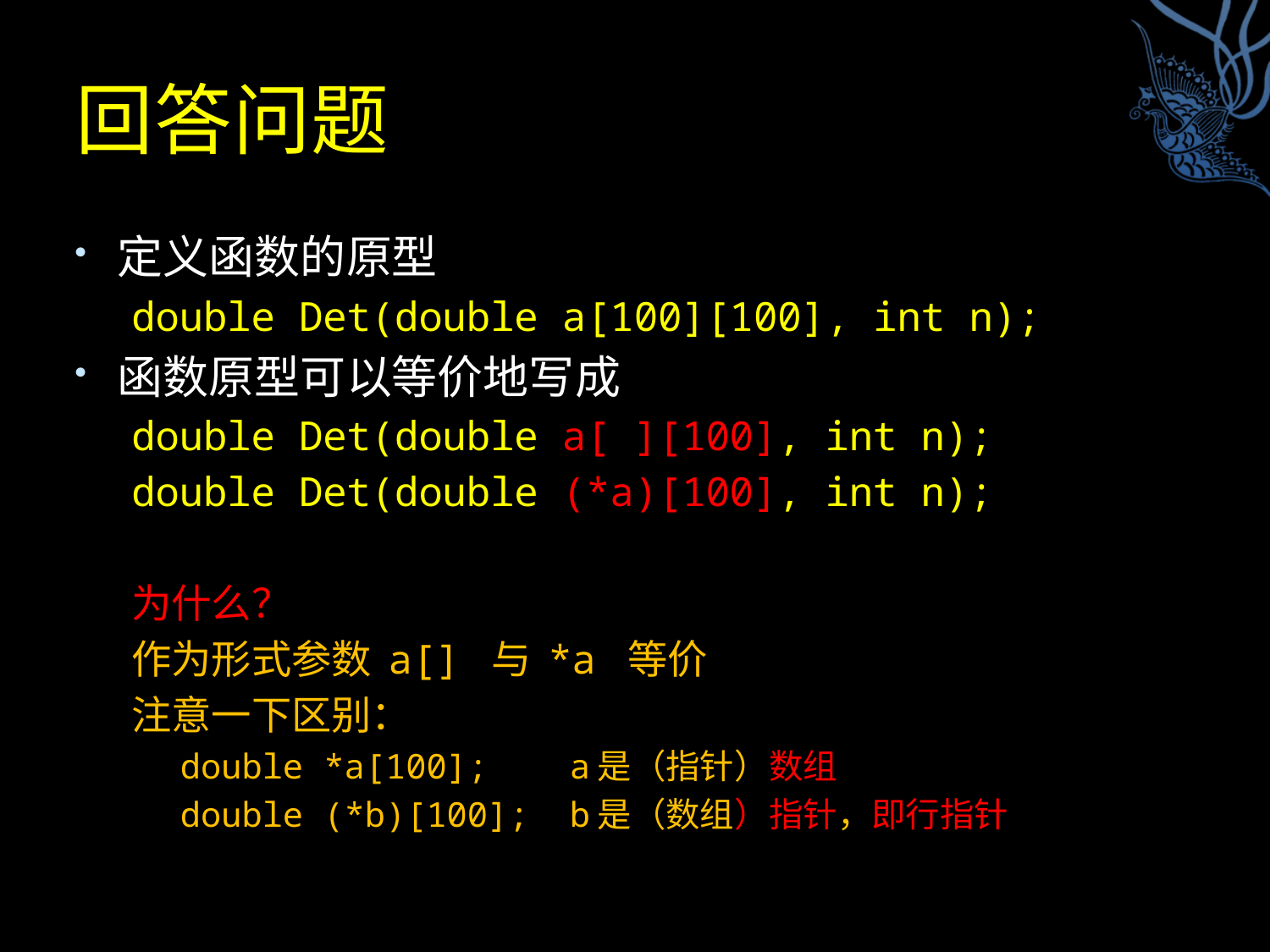

# 回答问题
定义函数的原型
double Det(double a[100][100], int n);
函数原型可以等价地写成
double Det(double a[ ][100], int n);
double Det(double (*a)[100], int n);

为什么？
作为形式参数 a[] 与 *a 等价
注意一下区别：
double *a[100];    a是（指针）数组
double (*b)[100];  b是（数组）指针，即行指针

18